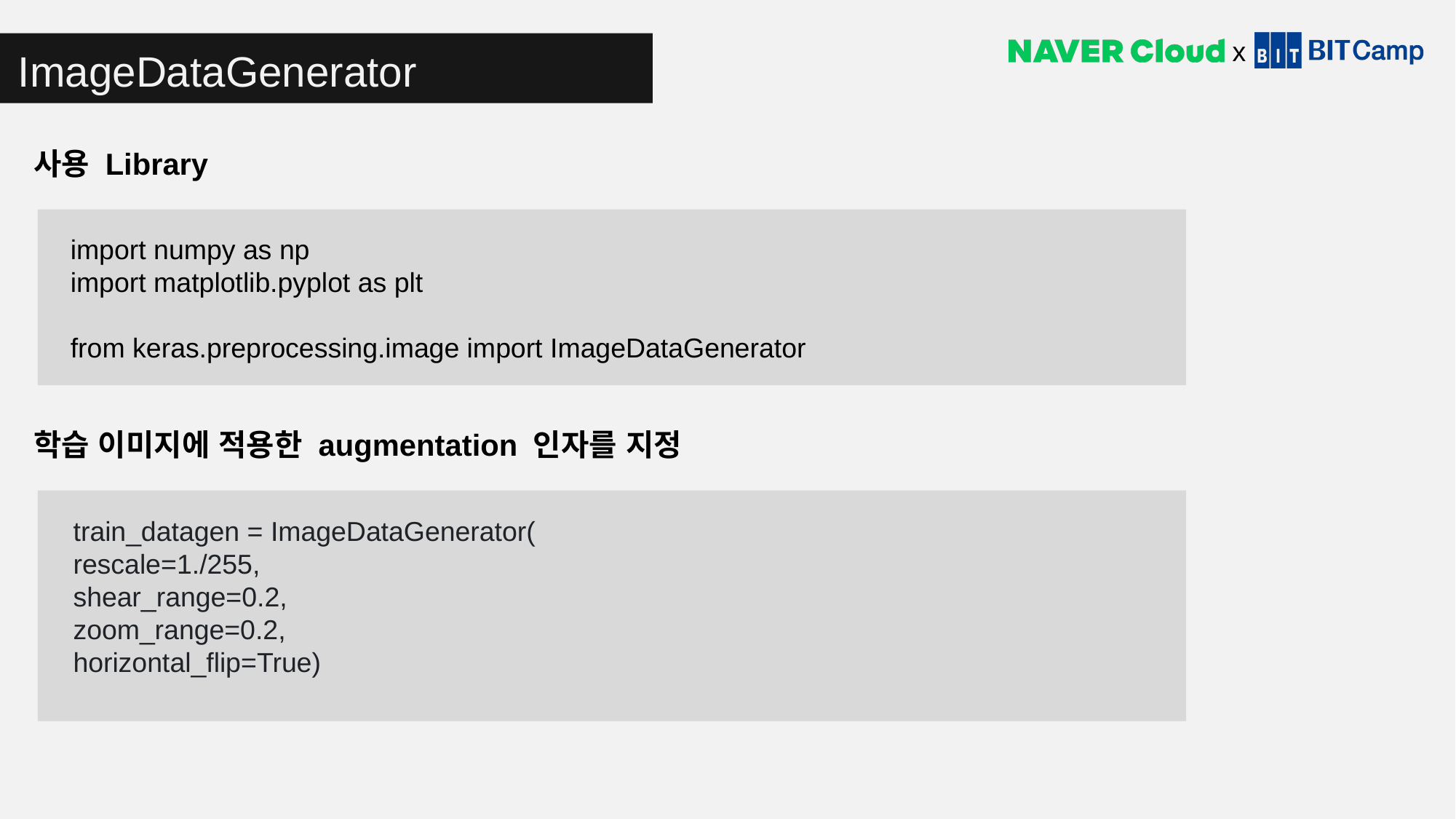

ImageDataGenerator
사용 Library

import numpy as np
import matplotlib.pyplot as plt

from keras.preprocessing.image import ImageDataGenerator
학습 이미지에 적용한 augmentation 인자를 지정

train_datagen = ImageDataGenerator(
rescale=1./255,
shear_range=0.2,
zoom_range=0.2,
horizontal_flip=True)